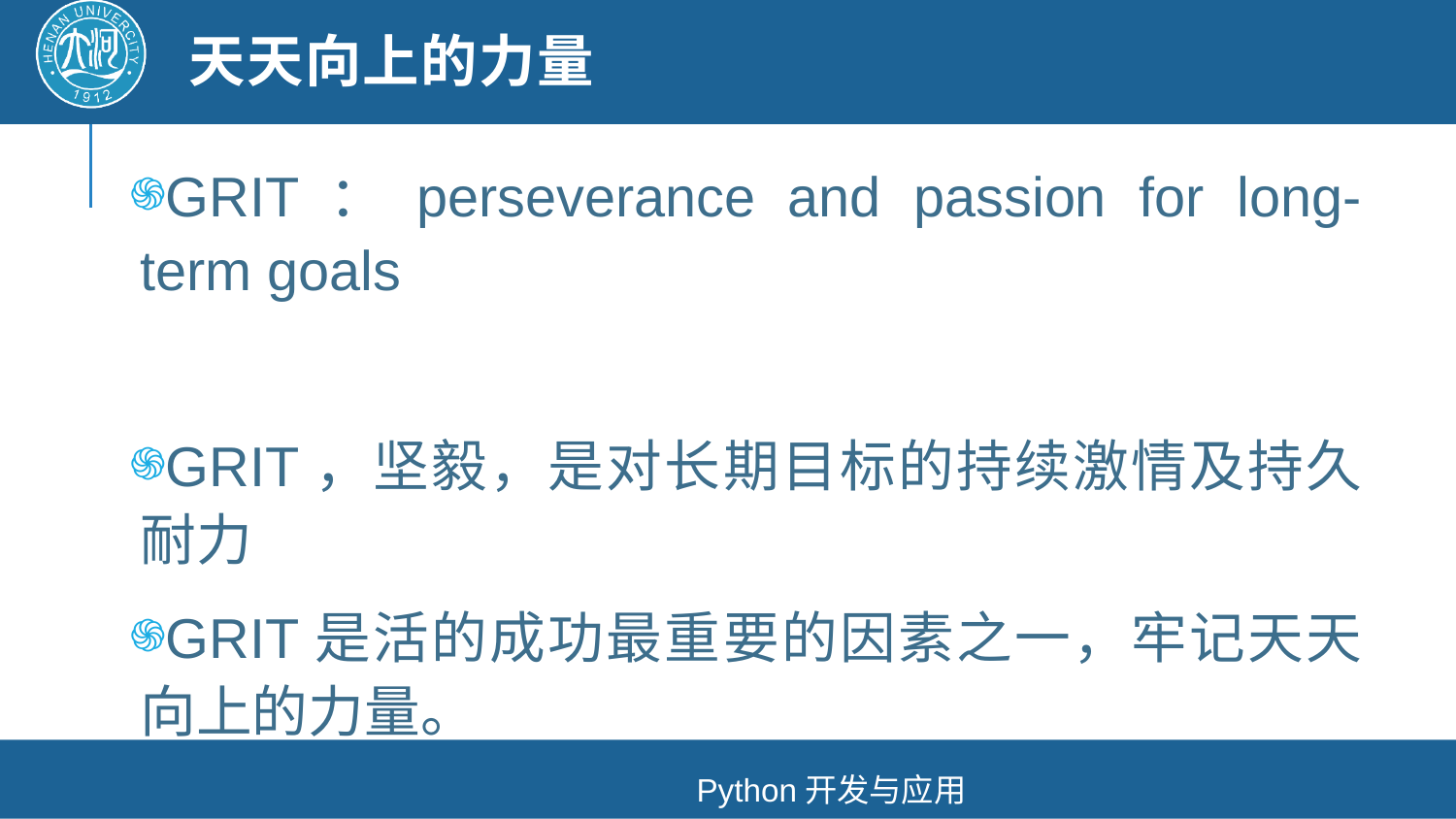

# 天天向上的力量
GRIT：perseverance and passion for long-term goals

GRIT，坚毅，是对长期目标的持续激情及持久耐力
GRIT是活的成功最重要的因素之一，牢记天天向上的力量。

Python开发与应用
59